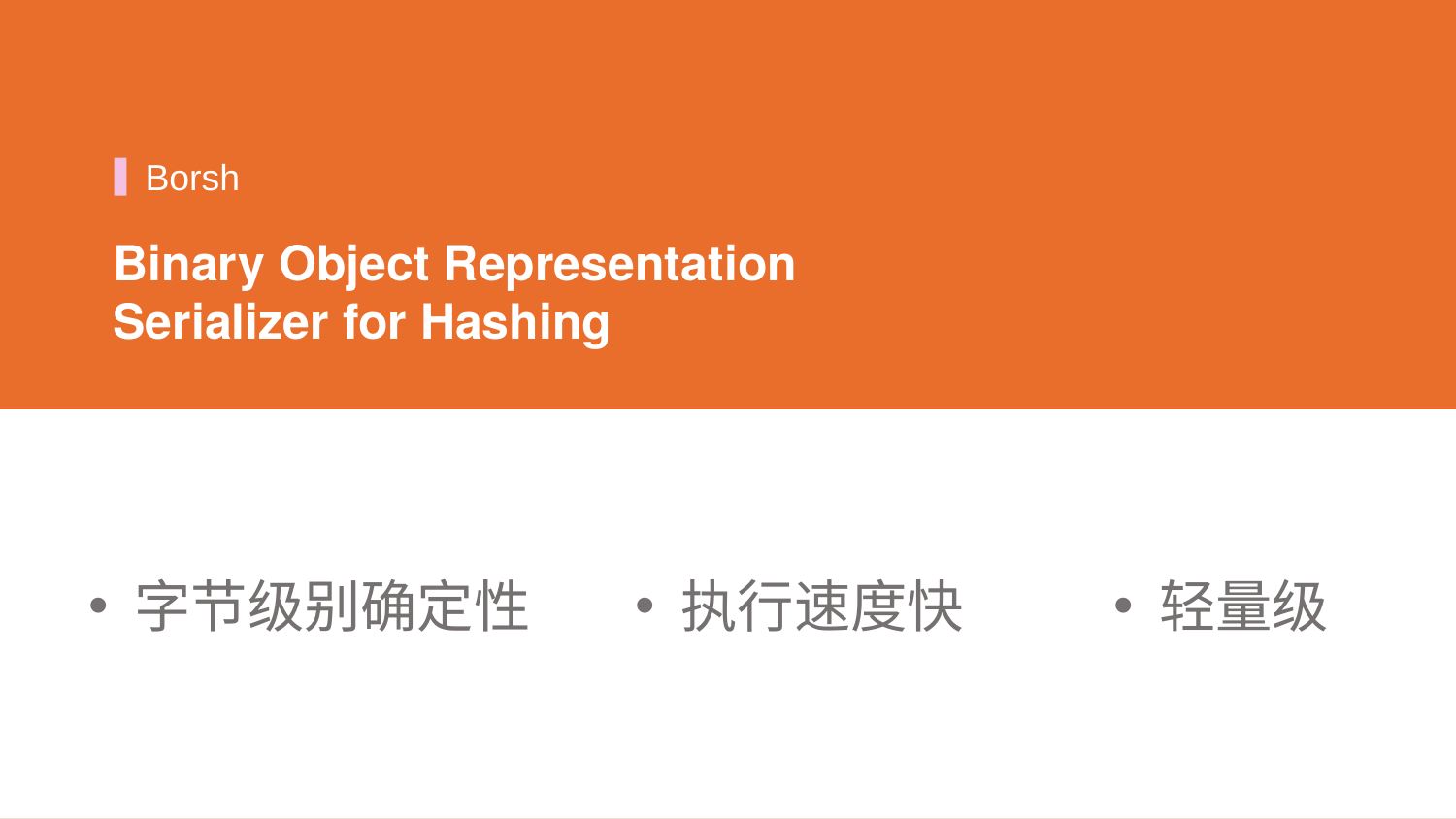

Borsh

Binary Object Representation Serializer for Hashing

字节级别确定性
执行速度快
轻量级